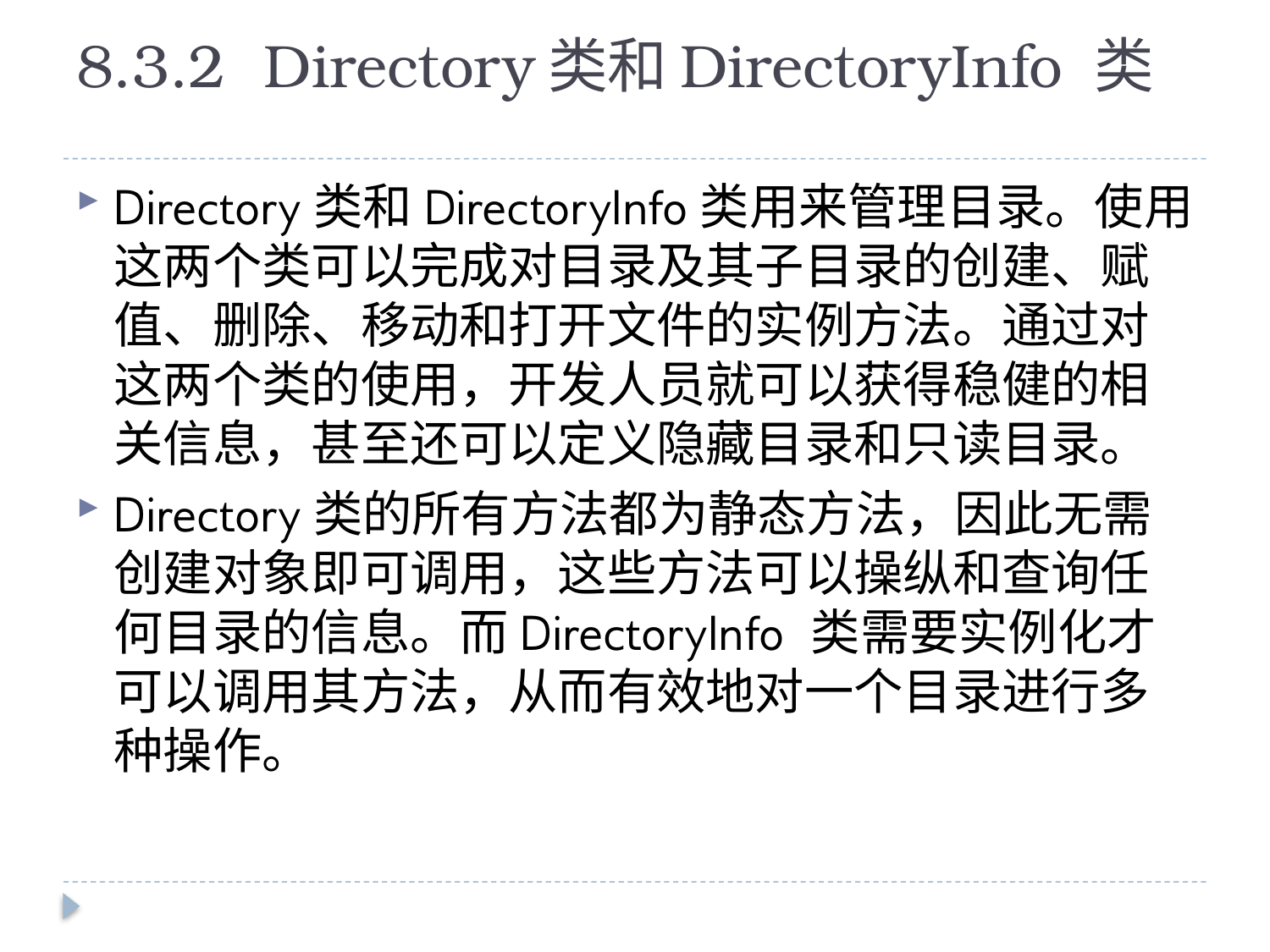

# 8.3.2  Directory类和DirectoryInfo 类
Directory类和DirectoryInfo类用来管理目录。使用这两个类可以完成对目录及其子目录的创建、赋值、删除、移动和打开文件的实例方法。通过对这两个类的使用，开发人员就可以获得稳健的相关信息，甚至还可以定义隐藏目录和只读目录。
Directory类的所有方法都为静态方法，因此无需创建对象即可调用，这些方法可以操纵和查询任何目录的信息。而DirectoryInfo 类需要实例化才可以调用其方法，从而有效地对一个目录进行多种操作。